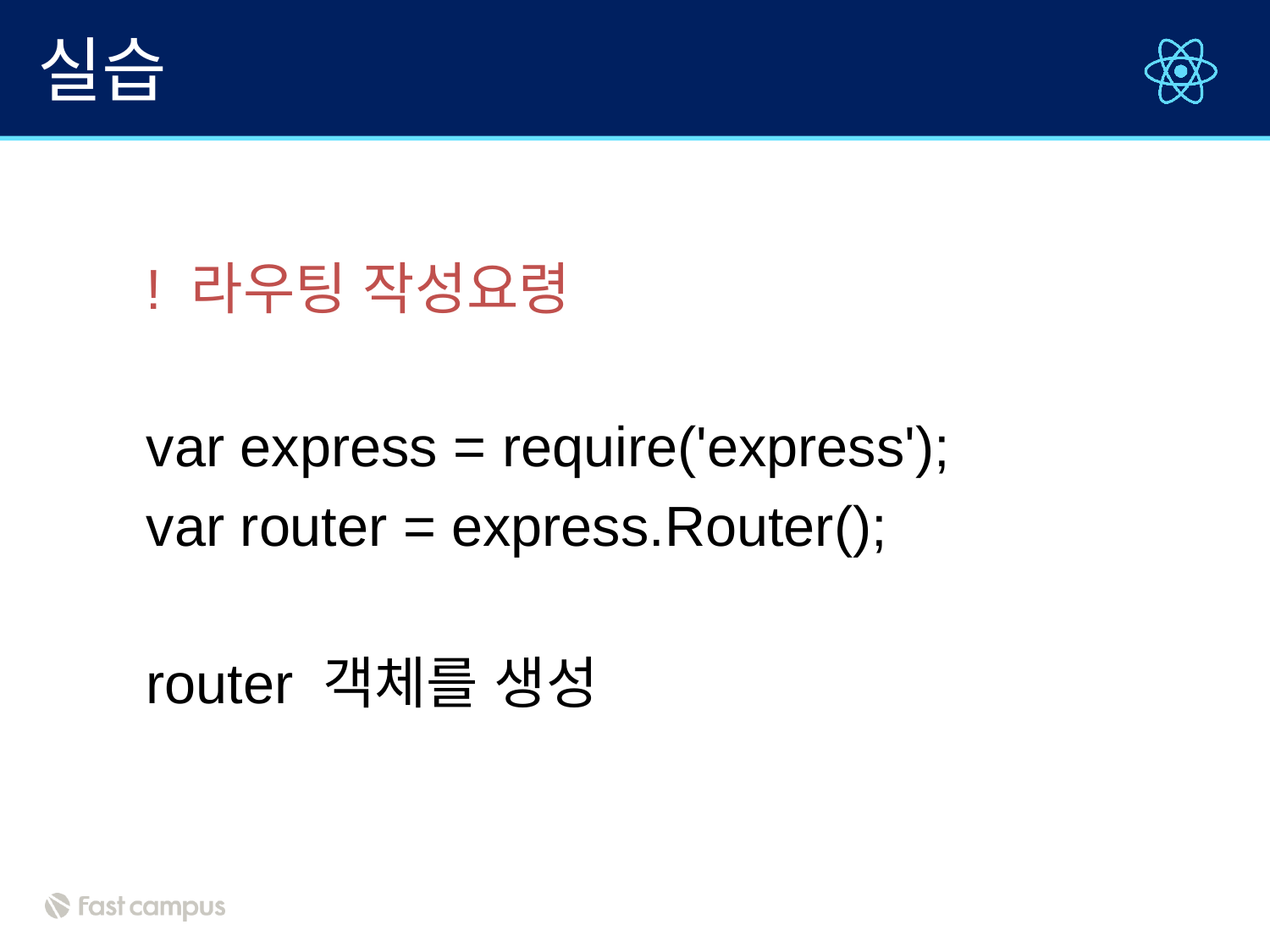

# 실습
! 라우팅 작성요령

var express = require('express');
var router = express.Router();

router 객체를 생성